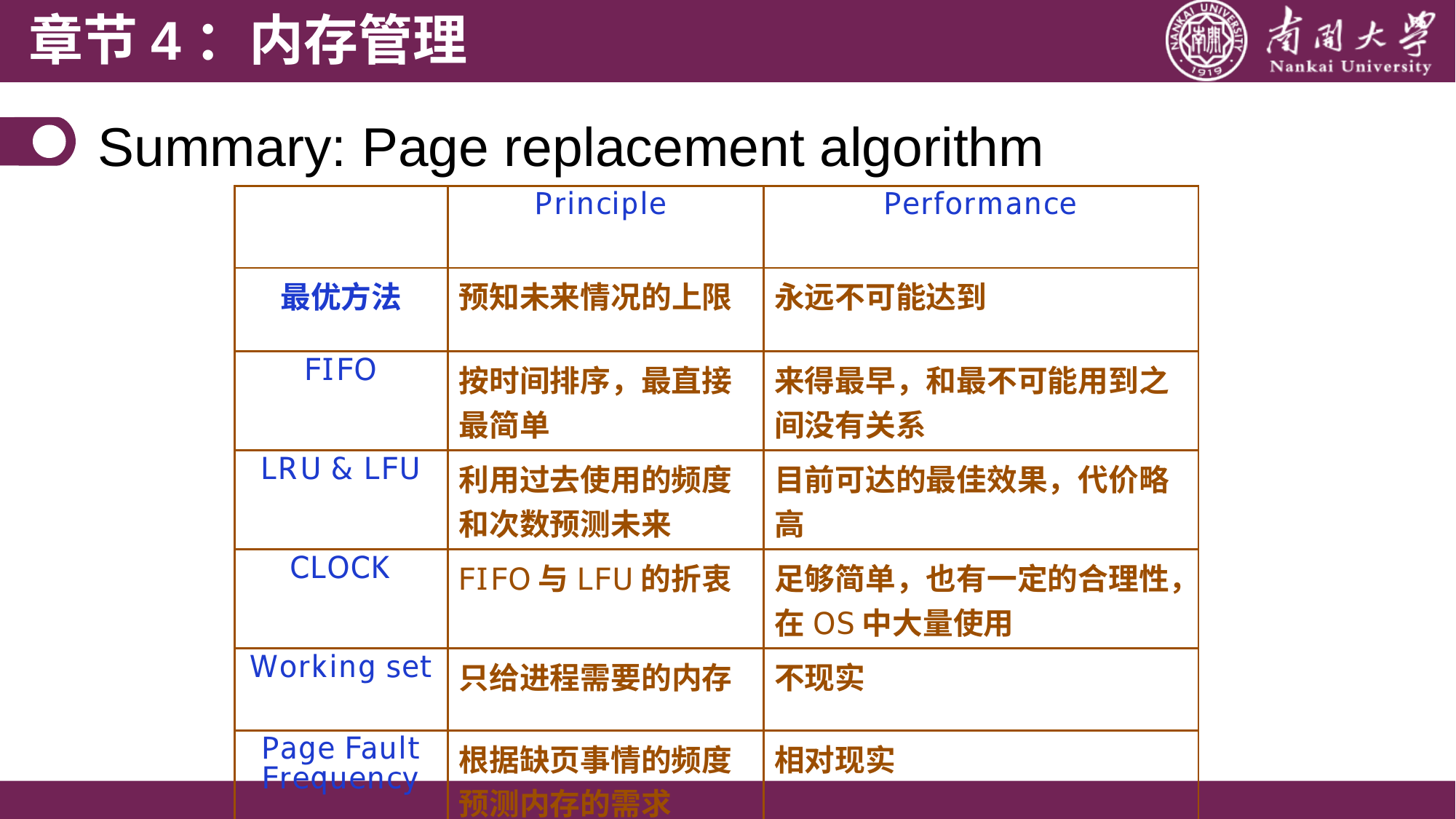

章节4：内存管理
Summary: Page replacement algorithm
|  | Principle | Performance |
| --- | --- | --- |
| 最优方法 | 预知未来情况的上限 | 永远不可能达到 |
| FIFO | 按时间排序，最直接最简单 | 来得最早，和最不可能用到之间没有关系 |
| LRU & LFU | 利用过去使用的频度和次数预测未来 | 目前可达的最佳效果，代价略高 |
| CLOCK | FIFO与LFU的折衷 | 足够简单，也有一定的合理性，在OS中大量使用 |
| Working set | 只给进程需要的内存 | 不现实 |
| Page Fault Frequency | 根据缺页事情的频度预测内存的需求 | 相对现实 |